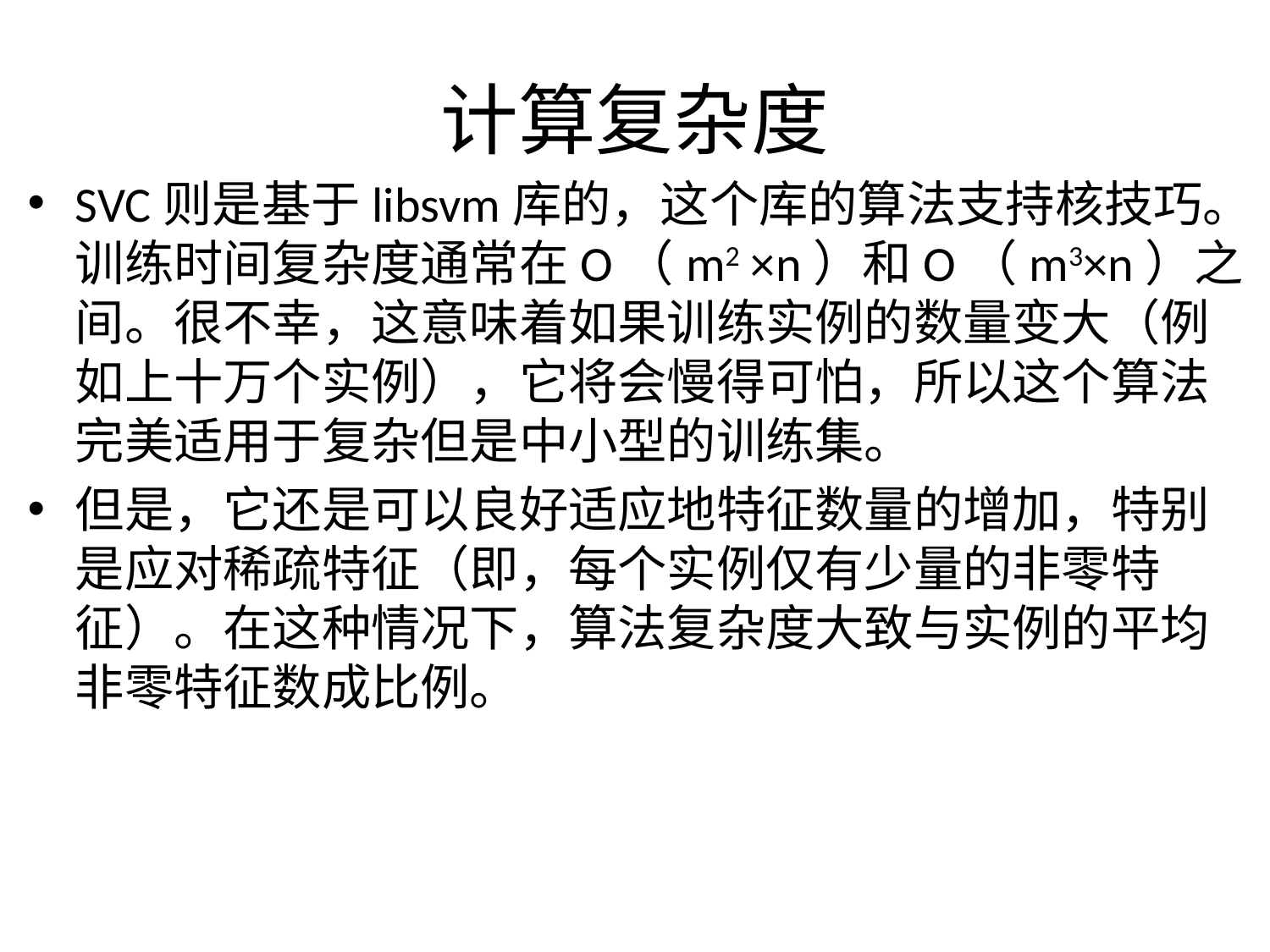

# 计算复杂度
SVC则是基于libsvm库的，这个库的算法支持核技巧。 训练时间复杂度通常在O（m2 ×n）和O（m3×n）之间。很不幸，这意味着如果训练实例的数量变大（例如上十万个实例），它将会慢得可怕，所以这个算法完美适用于复杂但是中小型的训练集。
但是，它还是可以良好适应地特征数量的增加，特别是应对稀疏特征（即，每个实例仅有少量的非零特征）。在这种情况下，算法复杂度大致与实例的平均非零特征数成比例。